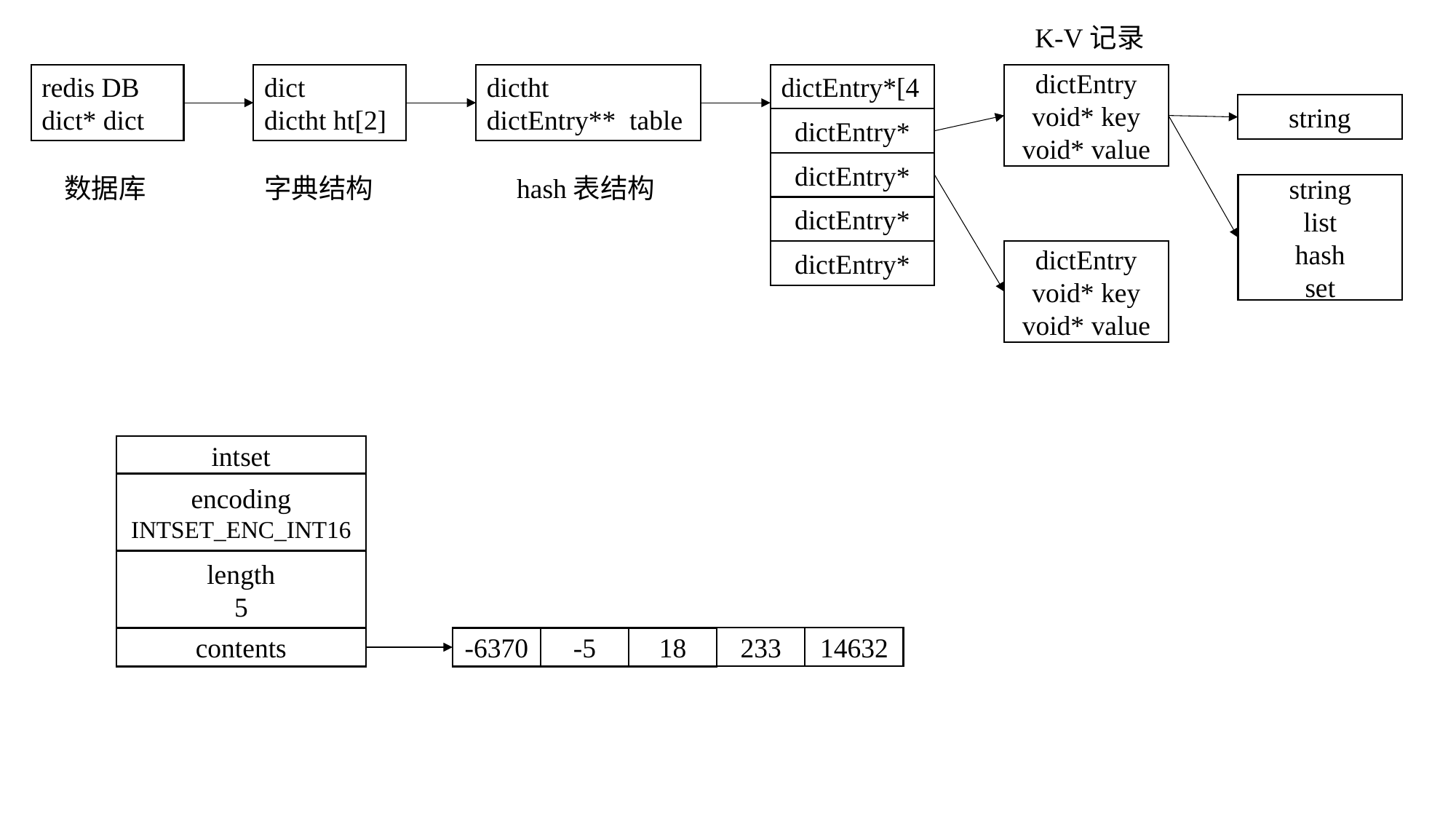

K-V记录
redis DB
dict* dict
dict
dictht ht[2]
dictht
dictEntry**  table
dictEntry*[4]
dictEntry
void* key
void* value
string
dictEntry*
dictEntry*
数据库
字典结构
hash表结构
string
list
hash
set
dictEntry*
dictEntry*
dictEntry
void* key
void* value
intset
encoding
INTSET_ENC_INT16
length
5
233
14632
18
-5
contents
-6370